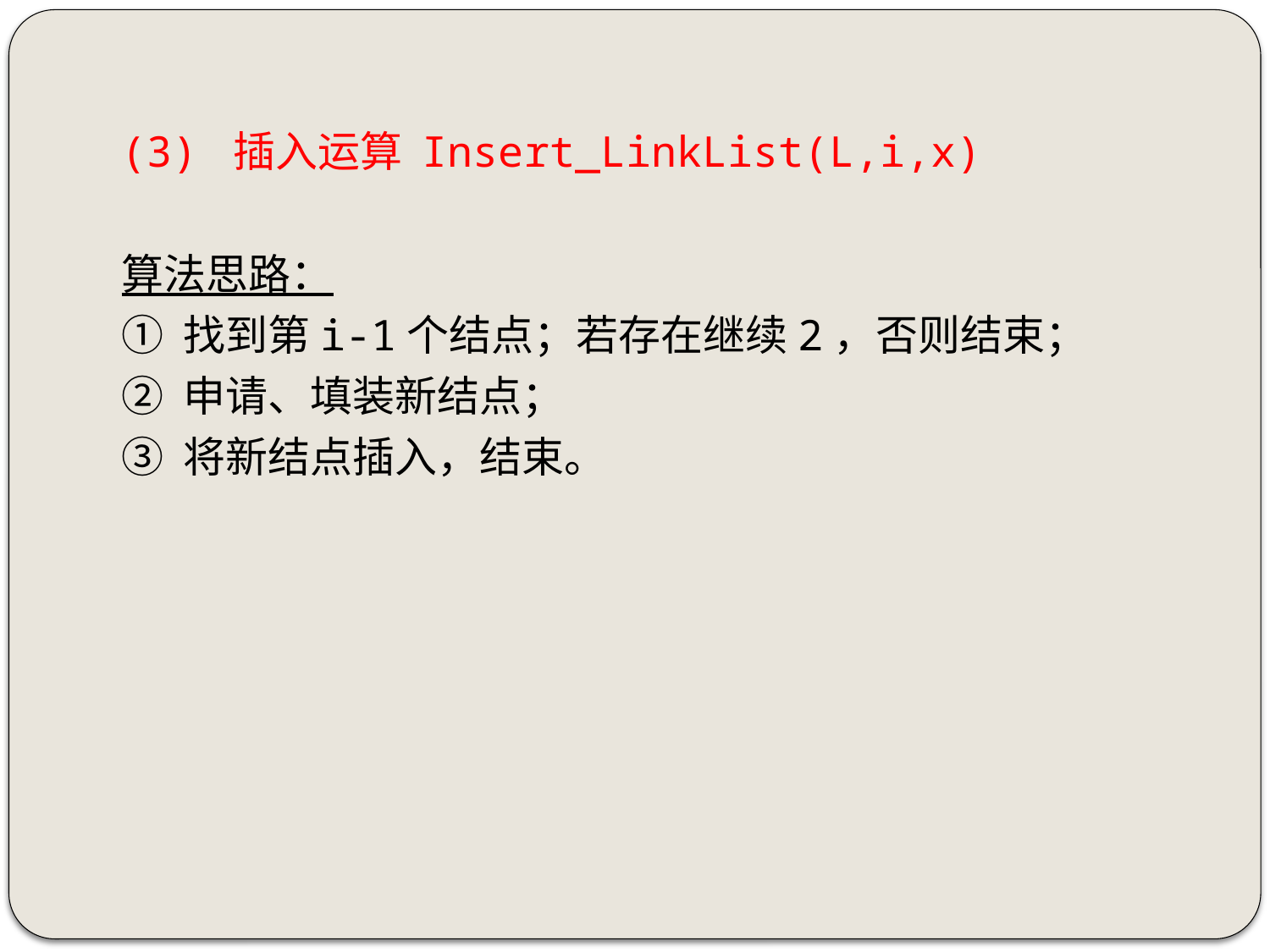

(3) 插入运算 Insert_LinkList(L,i,x)

算法思路：
① 找到第i-1个结点；若存在继续2，否则结束；
② 申请、填装新结点；
③ 将新结点插入，结束。